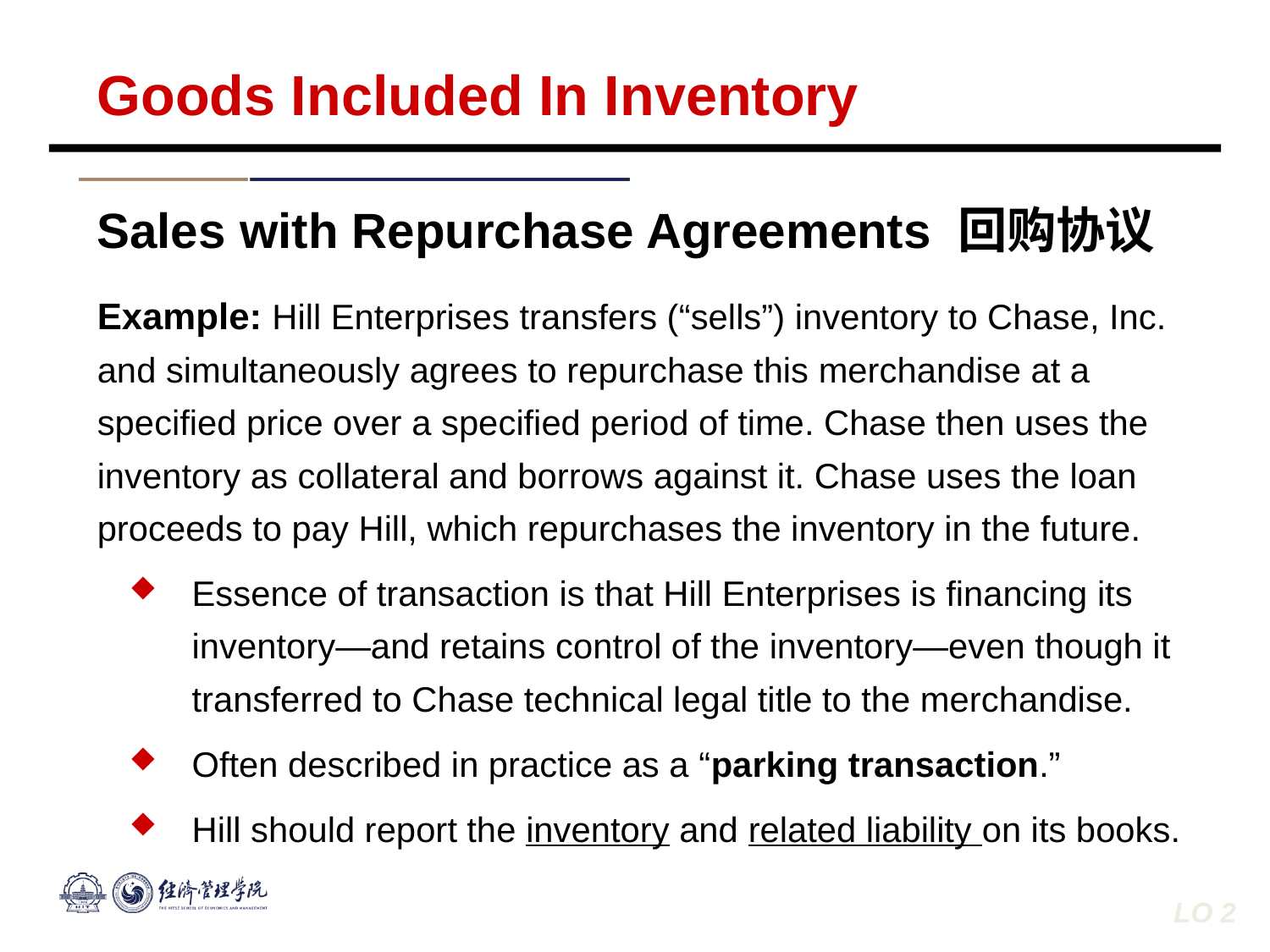

Goods Included In Inventory

Sales with Repurchase Agreements 回购协议
Example: Hill Enterprises transfers (“sells”) inventory to Chase, Inc. and simultaneously agrees to repurchase this merchandise at a specified price over a specified period of time. Chase then uses the inventory as collateral and borrows against it. Chase uses the loan proceeds to pay Hill, which repurchases the inventory in the future.
Essence of transaction is that Hill Enterprises is financing its inventory—and retains control of the inventory—even though it transferred to Chase technical legal title to the merchandise.
Often described in practice as a “parking transaction.”
Hill should report the inventory and related liability on its books.
LO 2